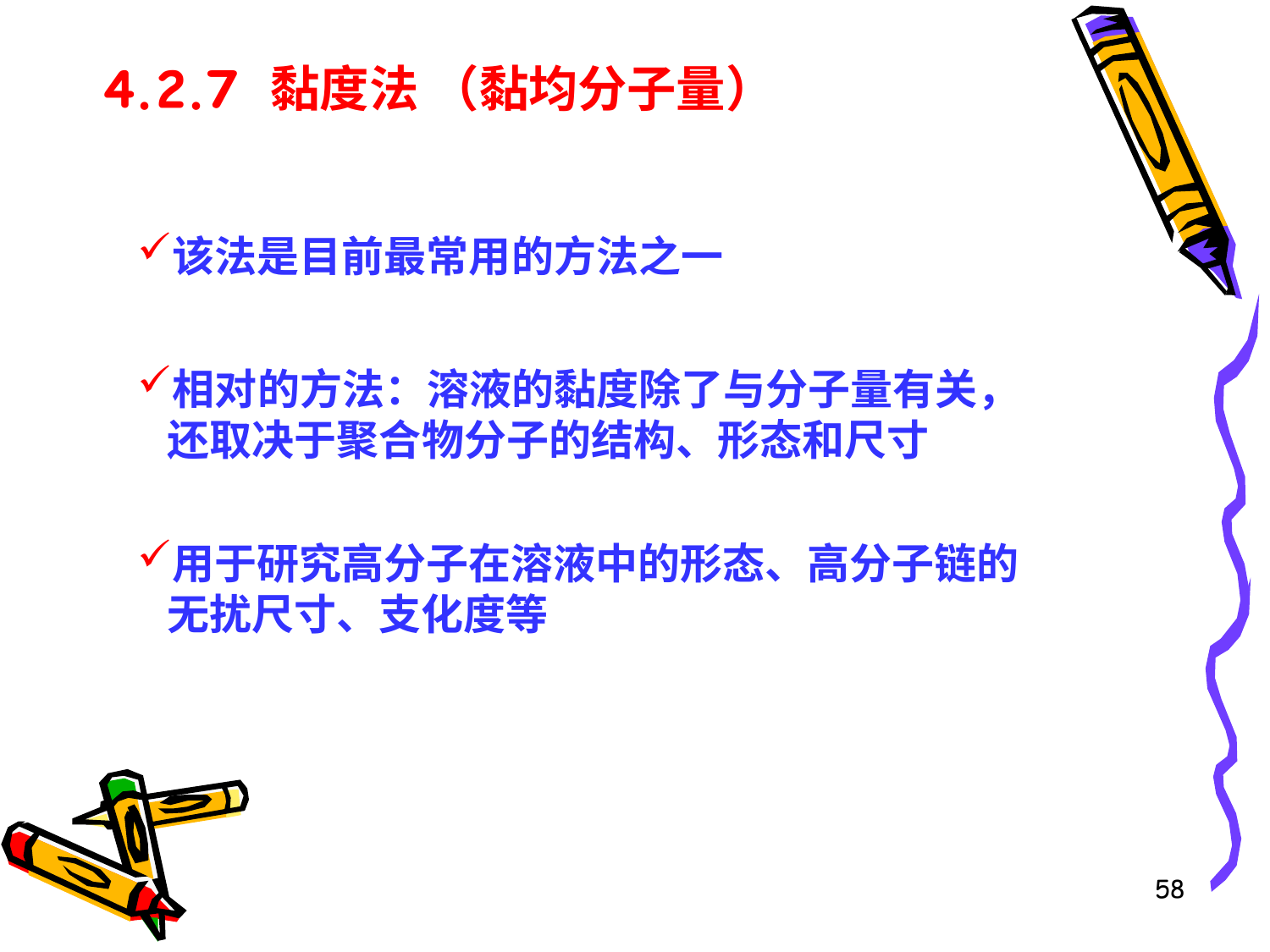

4.2.7 黏度法 （黏均分子量）
该法是目前最常用的方法之一
相对的方法：溶液的黏度除了与分子量有关，还取决于聚合物分子的结构、形态和尺寸
用于研究高分子在溶液中的形态、高分子链的无扰尺寸、支化度等
58